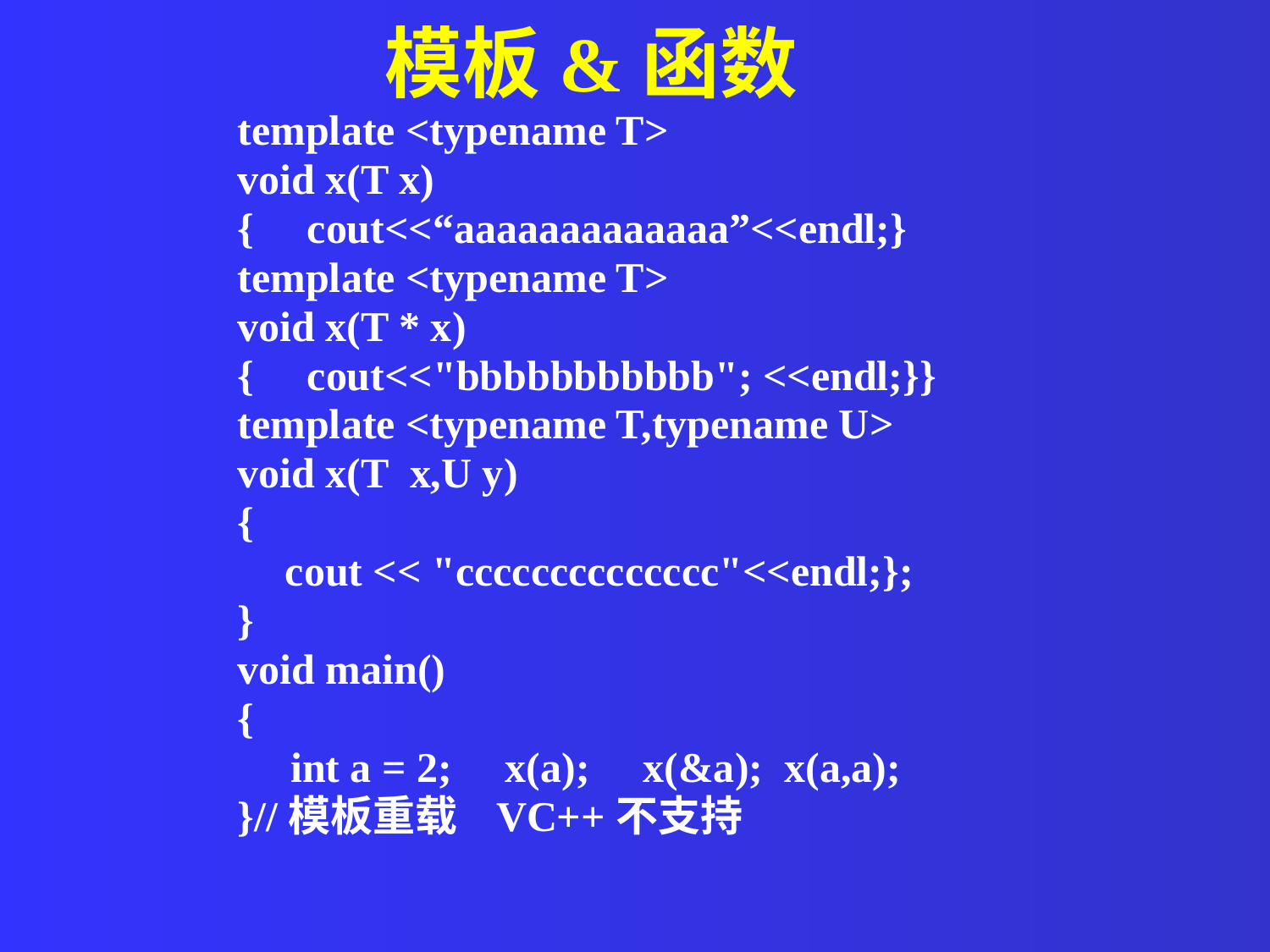

模板&函数
template <typename T>
void x(T x)
{     cout<<“aaaaaaaaaaaaa”<<endl;}
template <typename T>
void x(T * x)
{     cout<<"bbbbbbbbbbb"; <<endl;}}
template <typename T,typename U>
void x(T  x,U y)
{
	cout << "cccccccccccccc"<<endl;};
}
void main()
{
     int a = 2;     x(a);     x(&a);  x(a,a);
}//模板重载   VC++不支持